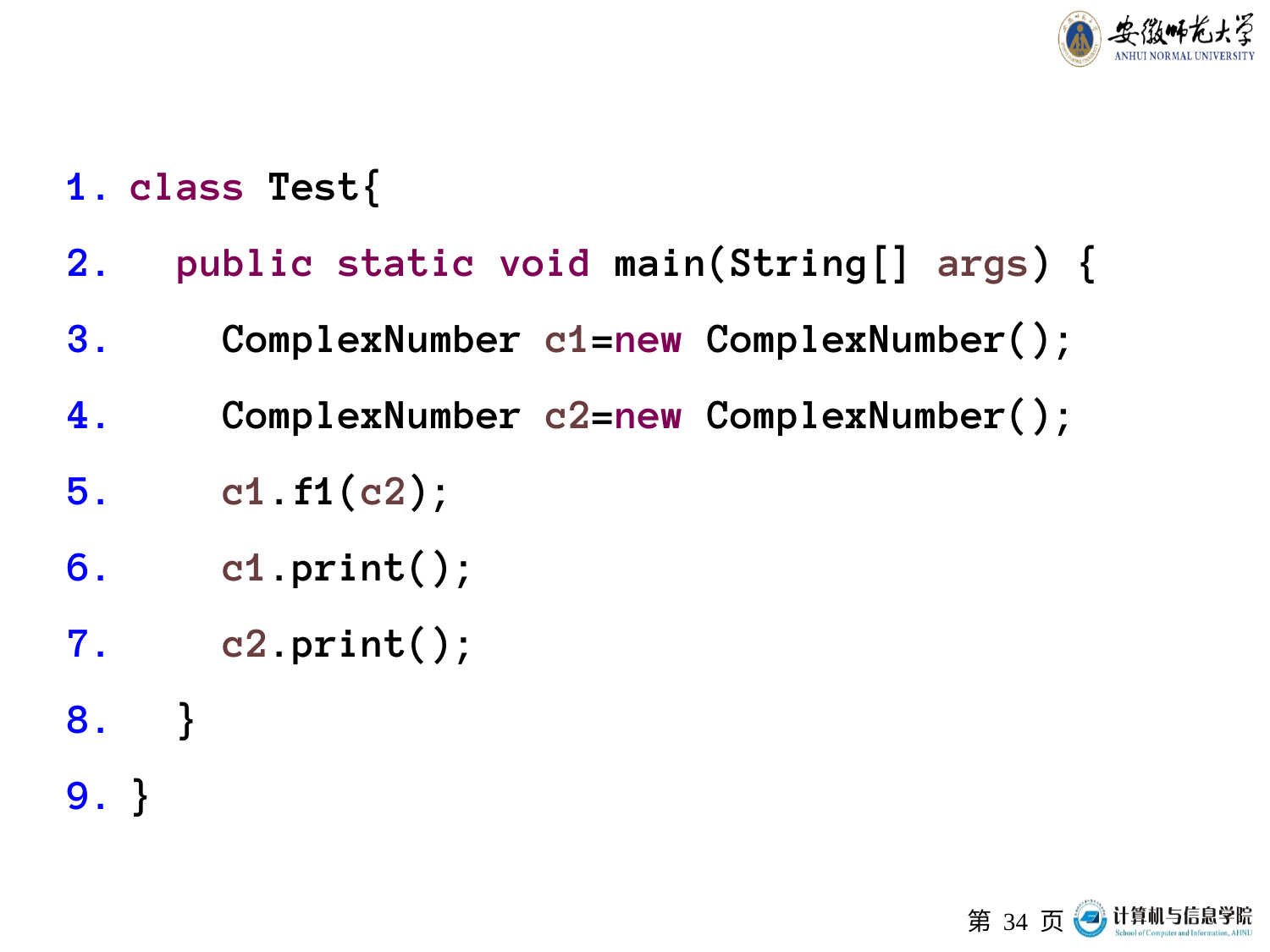

class Test{
  public static void main(String[] args) {
    ComplexNumber c1=new ComplexNumber();
    ComplexNumber c2=new ComplexNumber();
    c1.f1(c2);
    c1.print();
    c2.print();
  }
}
第 34 页